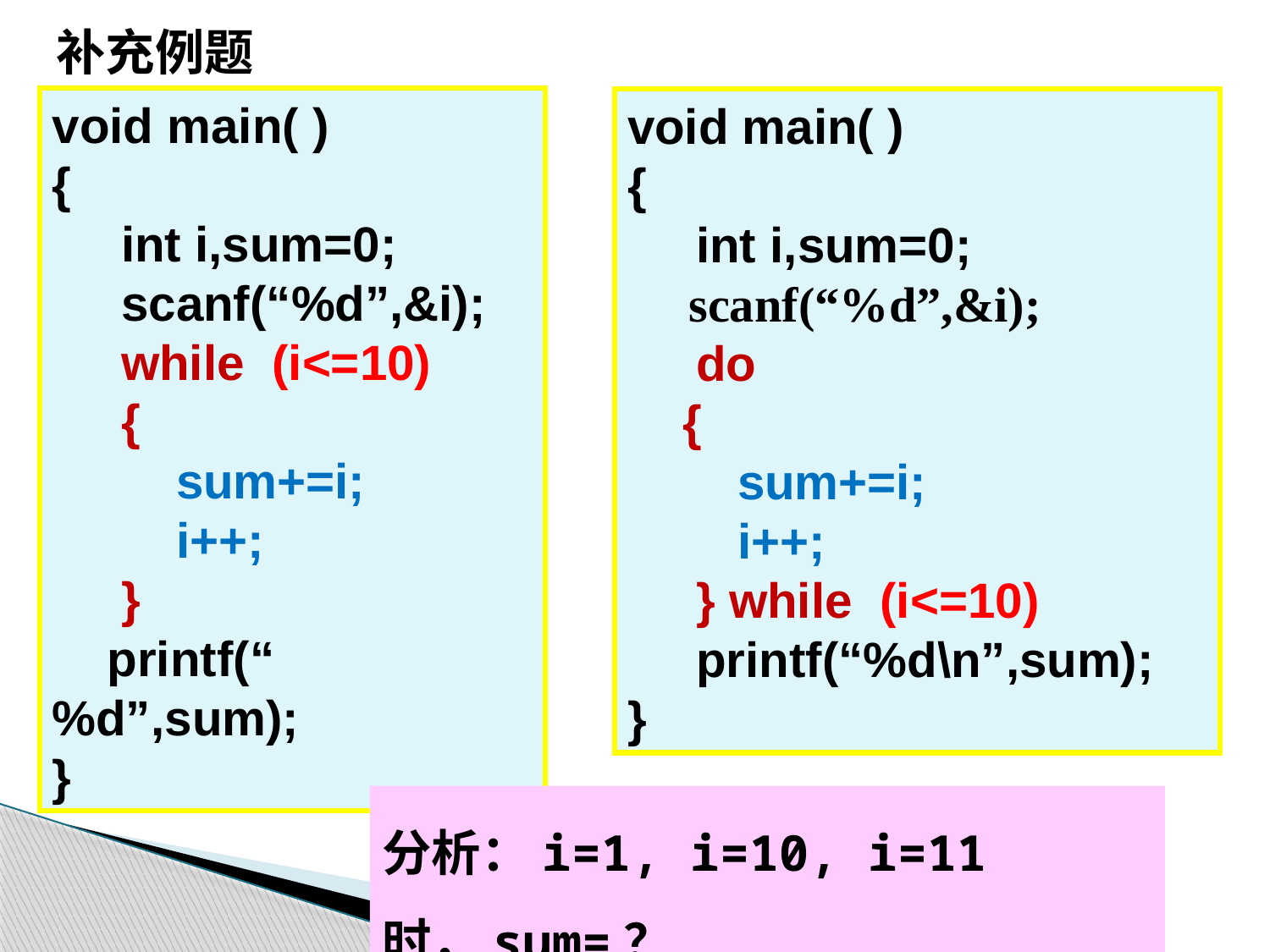

补充例题
void main( )
{
     int i,sum=0;
     scanf(“%d”,&i);
     while  (i<=10)
     {
         sum+=i;
         i++;
     }
    printf(“ %d”,sum);
}
void main( )
{
     int i,sum=0;
     scanf(“%d”,&i);
     do
    {
        sum+=i;
        i++;
     } while  (i<=10)
     printf(“%d\n”,sum);
}
分析：i=1, i=10, i=11时，sum=？